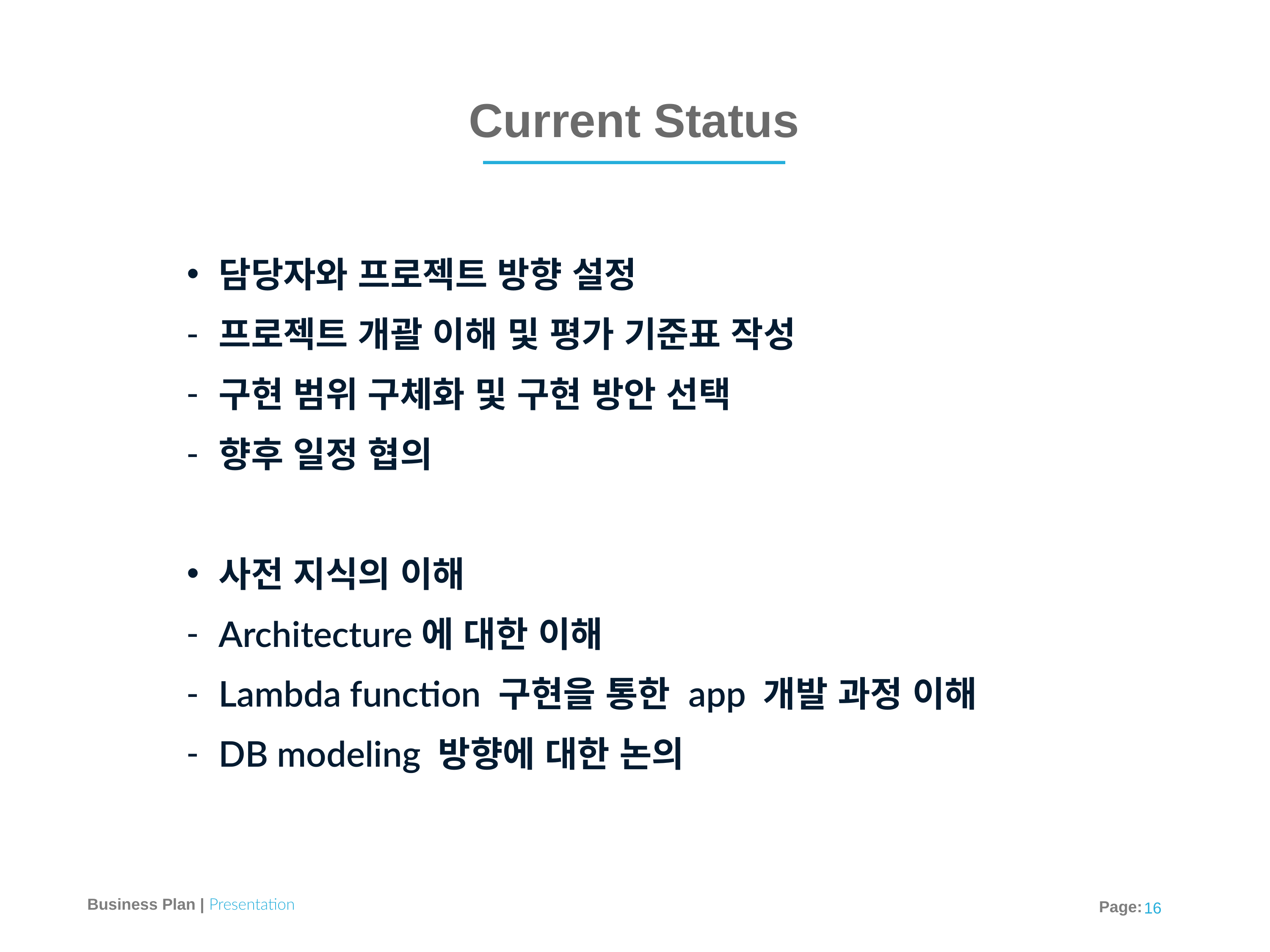

Current Status

담당자와 프로젝트 방향 설정
프로젝트 개괄 이해 및 평가 기준표 작성
구현 범위 구체화 및 구현 방안 선택
향후 일정 협의

사전 지식의 이해
Architecture에 대한 이해
Lambda function 구현을 통한 app 개발 과정 이해
DB modeling 방향에 대한 논의